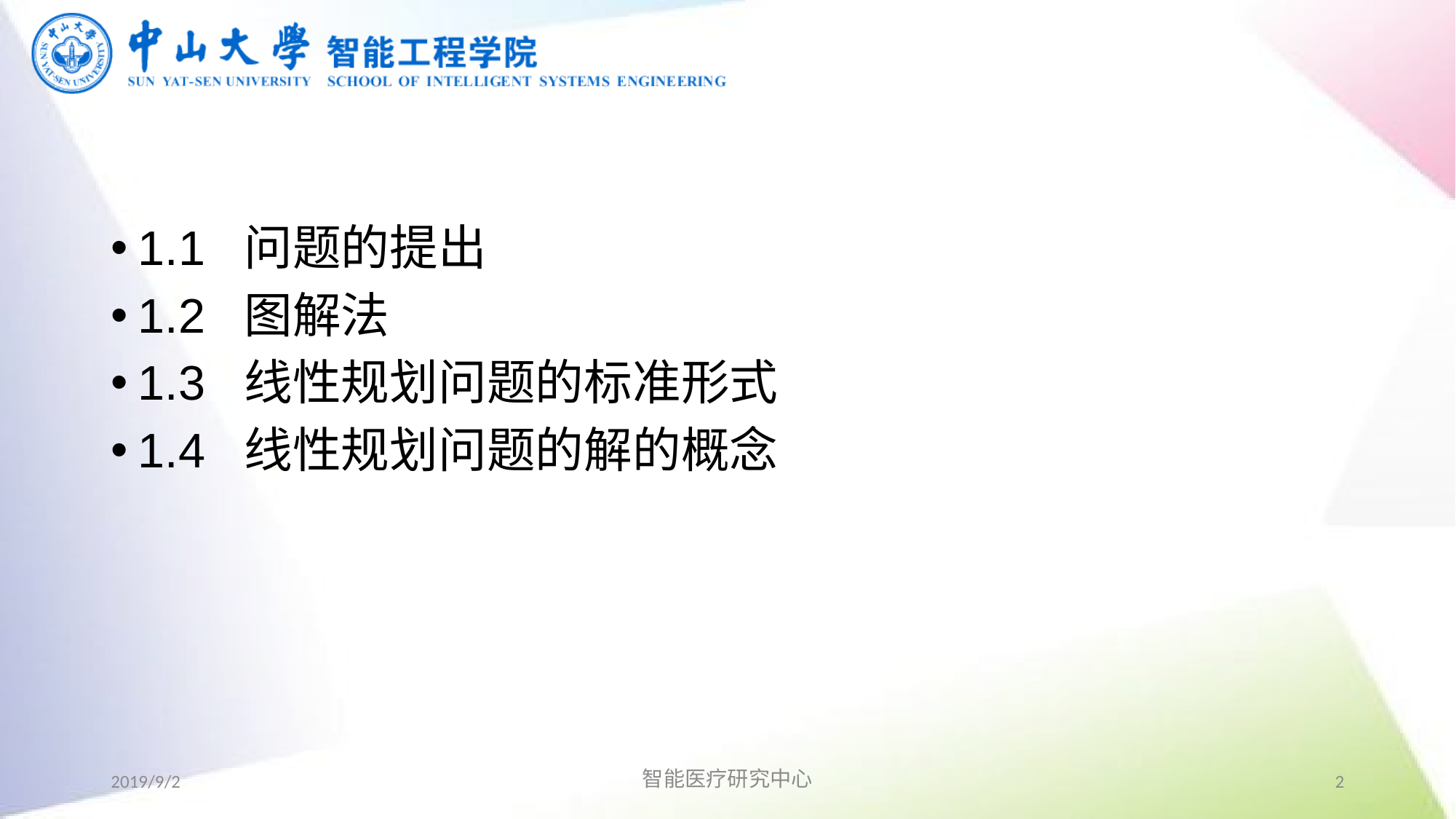

#
1.1  问题的提出
1.2  图解法
1.3  线性规划问题的标准形式
1.4  线性规划问题的解的概念

2019/9/2
智能医疗研究中心
2